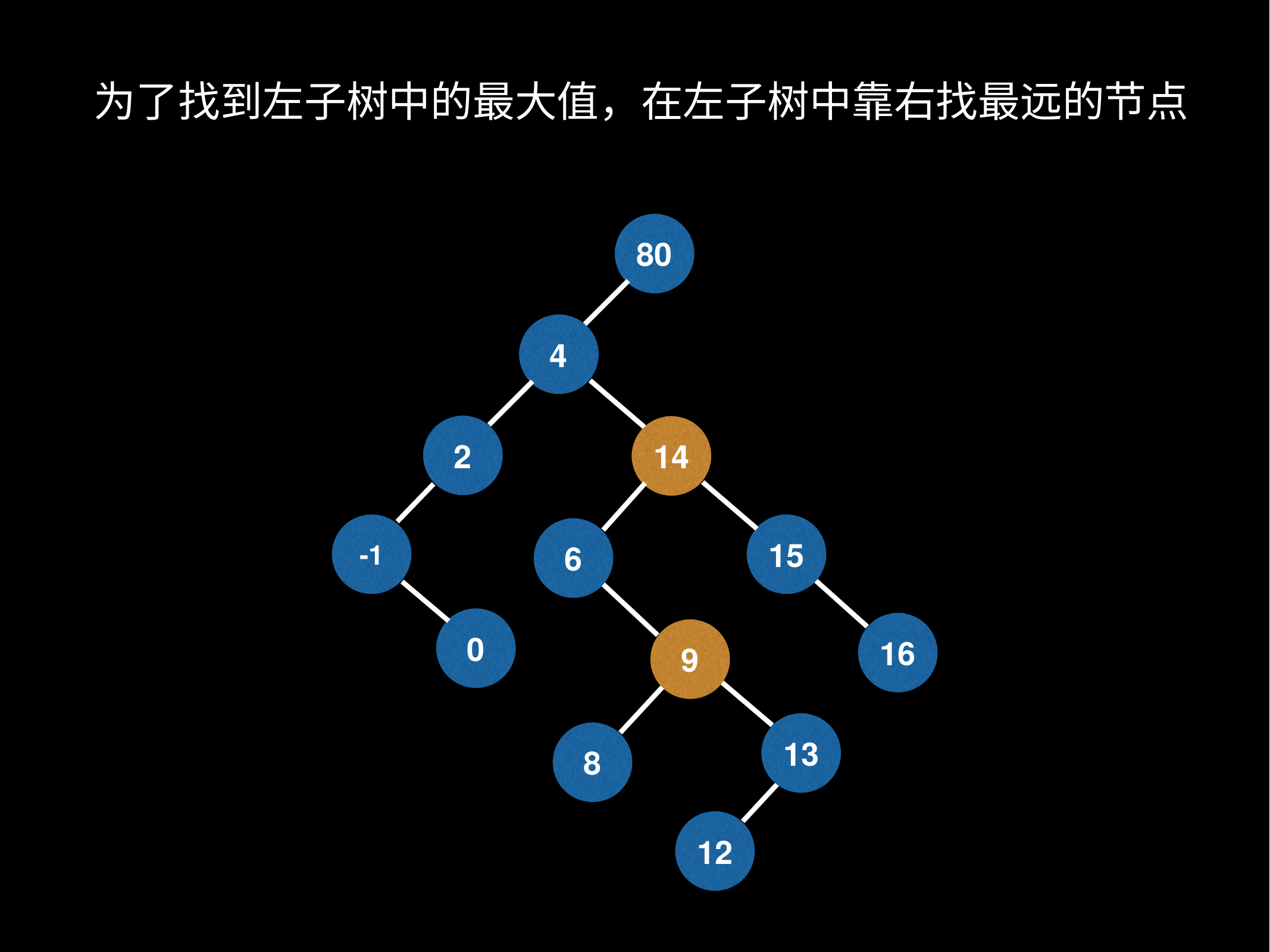

为了找到左子树中的最大值，在左子树中靠右找最远的节点
80

4

2
14

-1
15
6

0
16
9

13
8

12